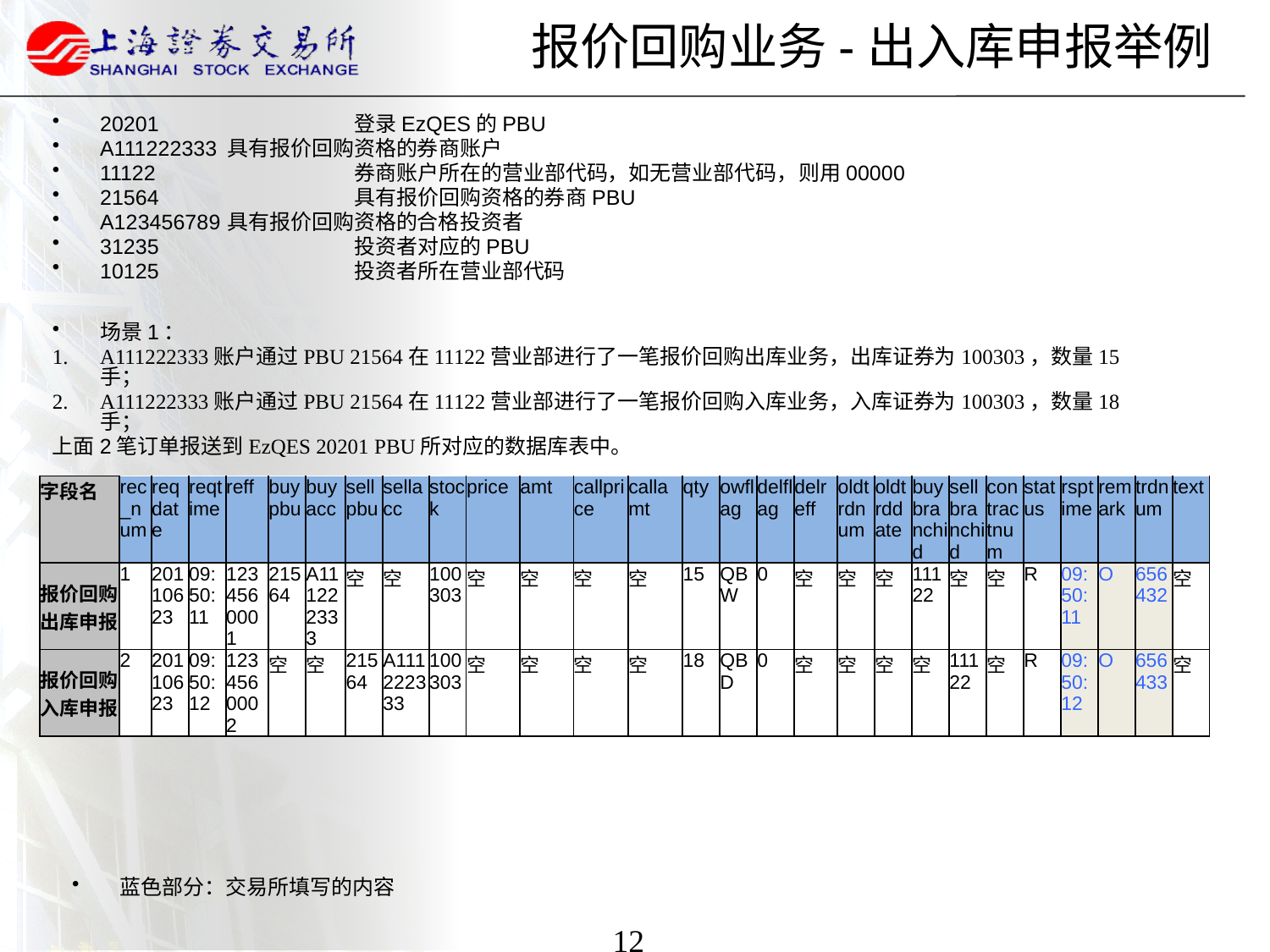

# 报价回购业务-出入库申报举例
20201		登录EzQES的PBU
A111222333	具有报价回购资格的券商账户
11122		券商账户所在的营业部代码，如无营业部代码，则用00000
21564		具有报价回购资格的券商PBU
A123456789	具有报价回购资格的合格投资者
31235		投资者对应的PBU
10125		投资者所在营业部代码

场景1：
A111222333账户通过PBU 21564在11122营业部进行了一笔报价回购出库业务，出库证券为100303，数量15手；
A111222333账户通过PBU 21564在11122营业部进行了一笔报价回购入库业务，入库证券为100303，数量18手；
上面2笔订单报送到EzQES 20201 PBU所对应的数据库表中。
| 字段名 | rec\_num | reqdate | reqtime | reff | buypbu | buyacc | sellpbu | sellacc | stock | price | amt | callprice | callamt | qty | owflag | delflag | delreff | oldtrdnum | oldtrddate | buybranchid | sellbranchid | contractnum | status | rsptime | remark | trdnum | text |
| --- | --- | --- | --- | --- | --- | --- | --- | --- | --- | --- | --- | --- | --- | --- | --- | --- | --- | --- | --- | --- | --- | --- | --- | --- | --- | --- | --- |
| 报价回购出库申报 | 1 | 20110623 | 09:50:11 | 1234560001 | 21564 | A111222333 | 空 | 空 | 100303 | 空 | 空 | 空 | 空 | 15 | QBW | 0 | 空 | 空 | 空 | 11122 | 空 | 空 | R | 09:50:11 | O | 656432 | 空 |
| 报价回购入库申报 | 2 | 20110623 | 09:50:12 | 1234560002 | 空 | 空 | 21564 | A111222333 | 100303 | 空 | 空 | 空 | 空 | 18 | QBD | 0 | 空 | 空 | 空 | 空 | 11122 | 空 | R | 09:50:12 | O | 656433 | 空 |
蓝色部分：交易所填写的内容
12